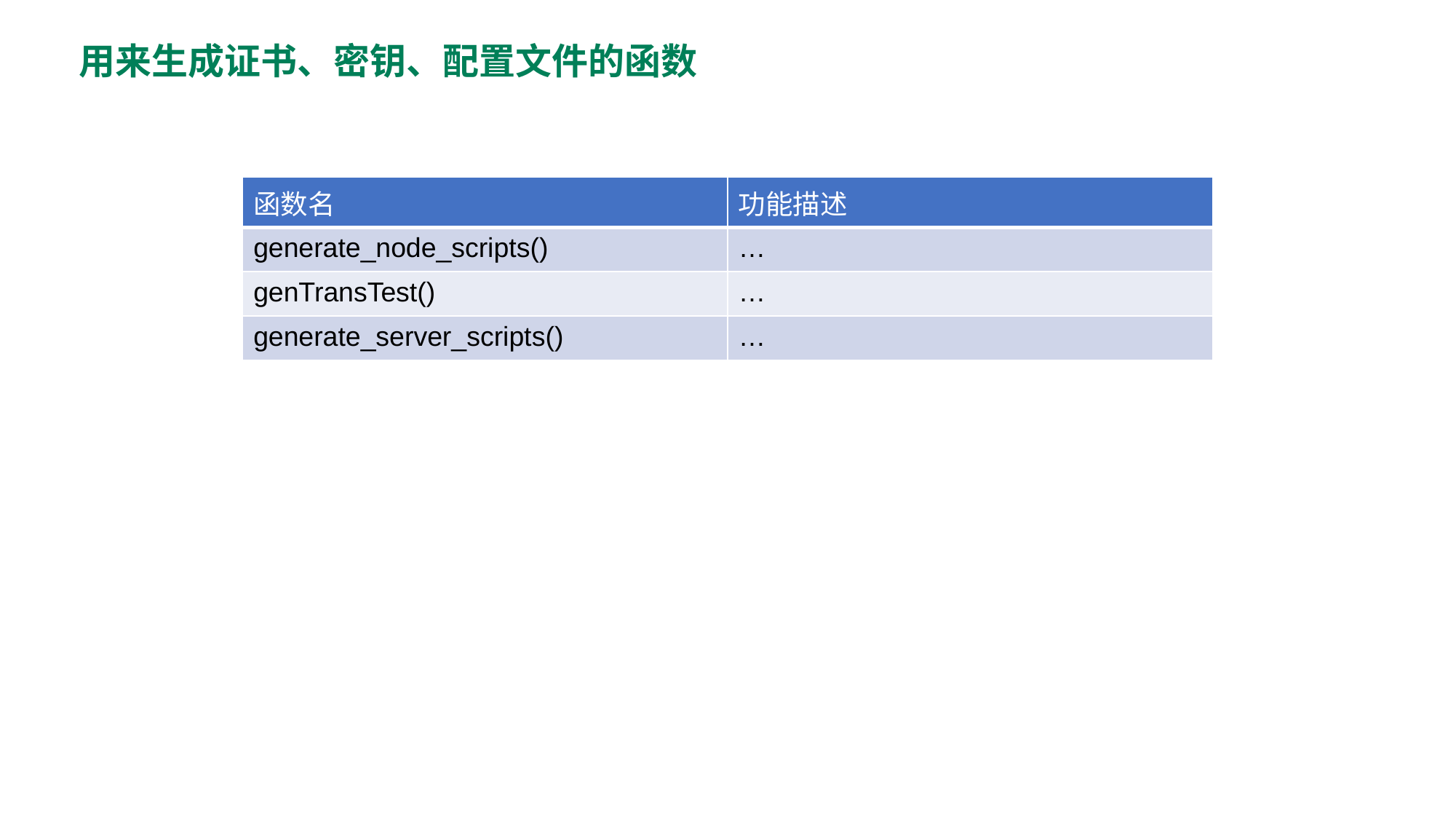

用来生成证书、密钥、配置文件的函数
| 函数名 | 功能描述 |
| --- | --- |
| generate\_node\_scripts() | … |
| genTransTest() | … |
| generate\_server\_scripts() | … |